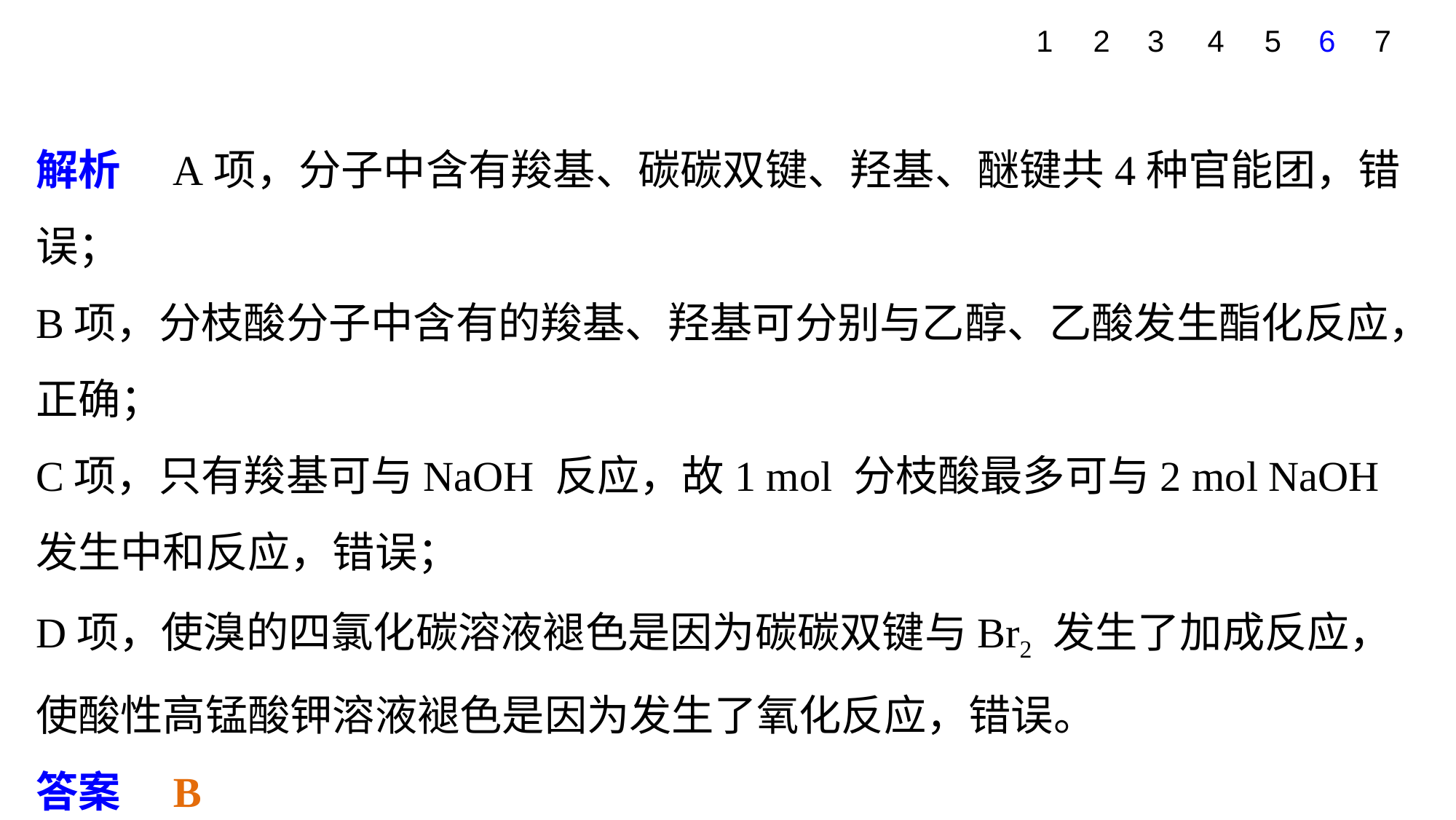

7
1
2
3
4
5
6
解析　A项，分子中含有羧基、碳碳双键、羟基、醚键共4种官能团，错误；
B项，分枝酸分子中含有的羧基、羟基可分别与乙醇、乙酸发生酯化反应，正确；
C项，只有羧基可与NaOH 反应，故1 mol 分枝酸最多可与2 mol NaOH发生中和反应，错误；
D项，使溴的四氯化碳溶液褪色是因为碳碳双键与Br2 发生了加成反应，使酸性高锰酸钾溶液褪色是因为发生了氧化反应，错误。
答案　B